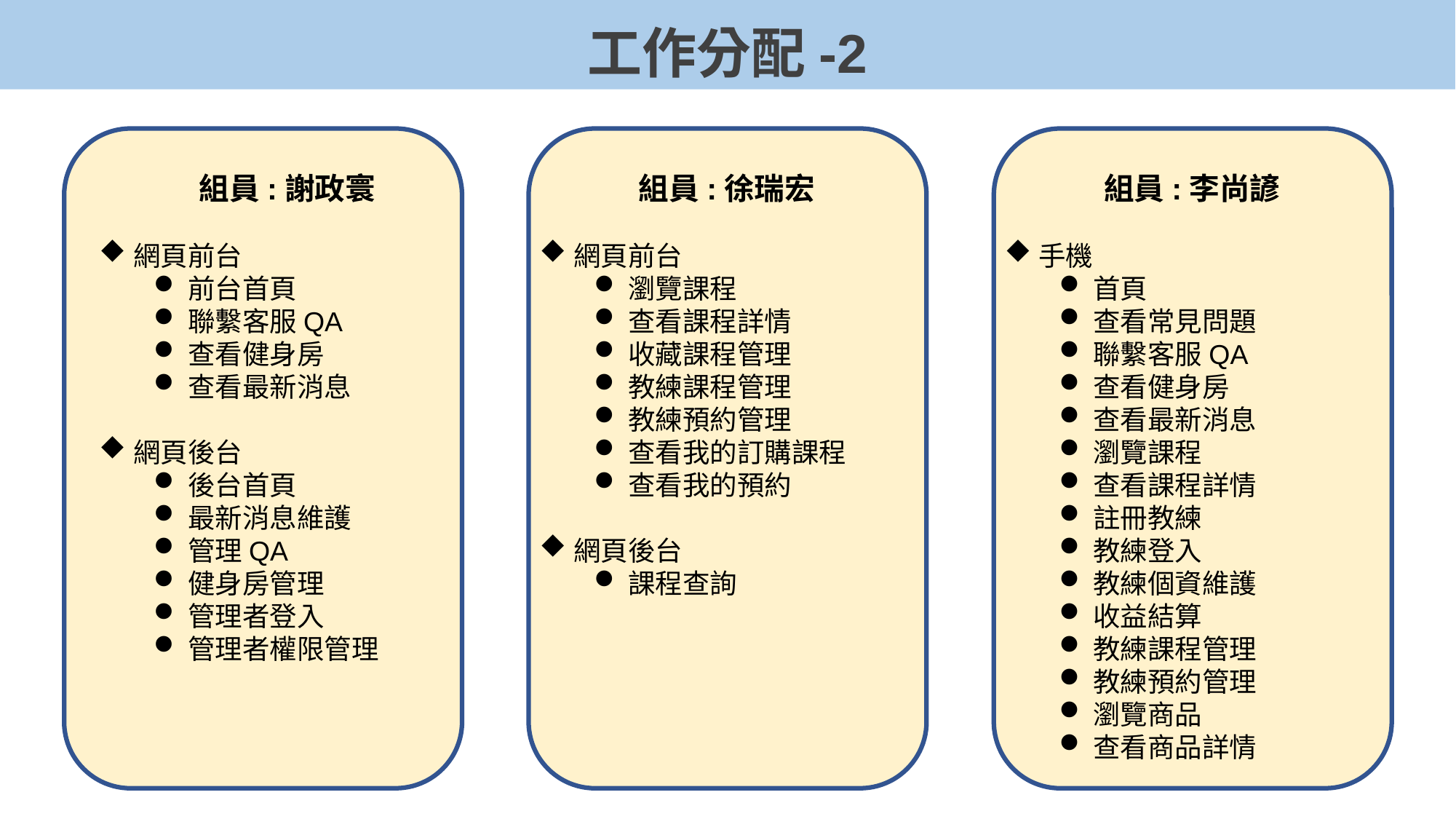

工作分配-2

組員:謝政寰
網頁前台
前台首頁
聯繫客服QA
查看健身房
查看最新消息

網頁後台
後台首頁
最新消息維護
管理QA
健身房管理
管理者登入
管理者權限管理

組員:徐瑞宏
網頁前台
瀏覽課程
查看課程詳情
收藏課程管理
教練課程管理
教練預約管理
查看我的訂購課程
查看我的預約

網頁後台
課程查詢

組員:李尚諺
手機
首頁
查看常見問題
聯繫客服QA
查看健身房
查看最新消息
瀏覽課程
查看課程詳情
註冊教練
教練登入
教練個資維護
收益結算
教練課程管理
教練預約管理
瀏覽商品
查看商品詳情